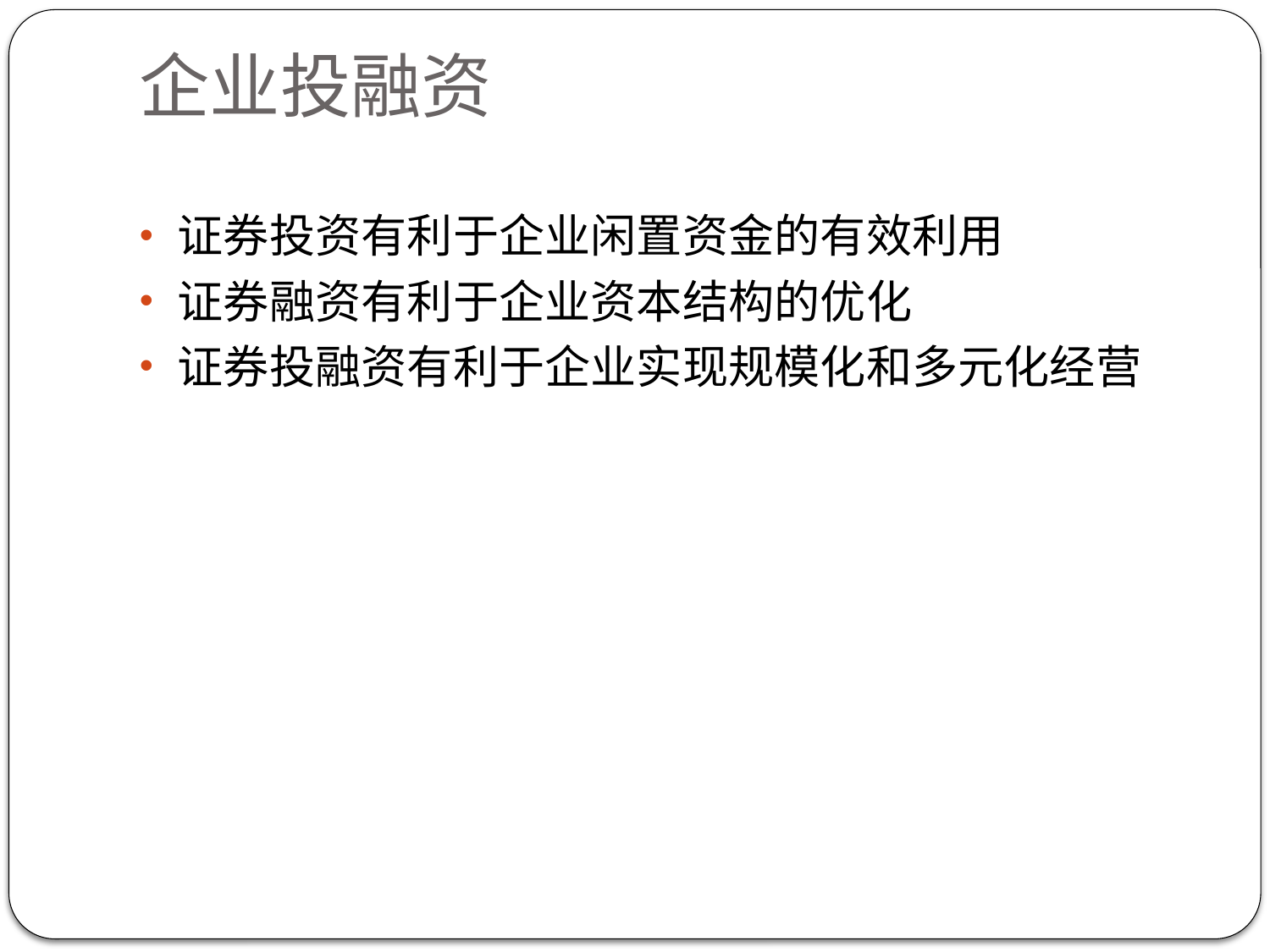

# 企业投融资
证券投资有利于企业闲置资金的有效利用
证券融资有利于企业资本结构的优化
证券投融资有利于企业实现规模化和多元化经营
5